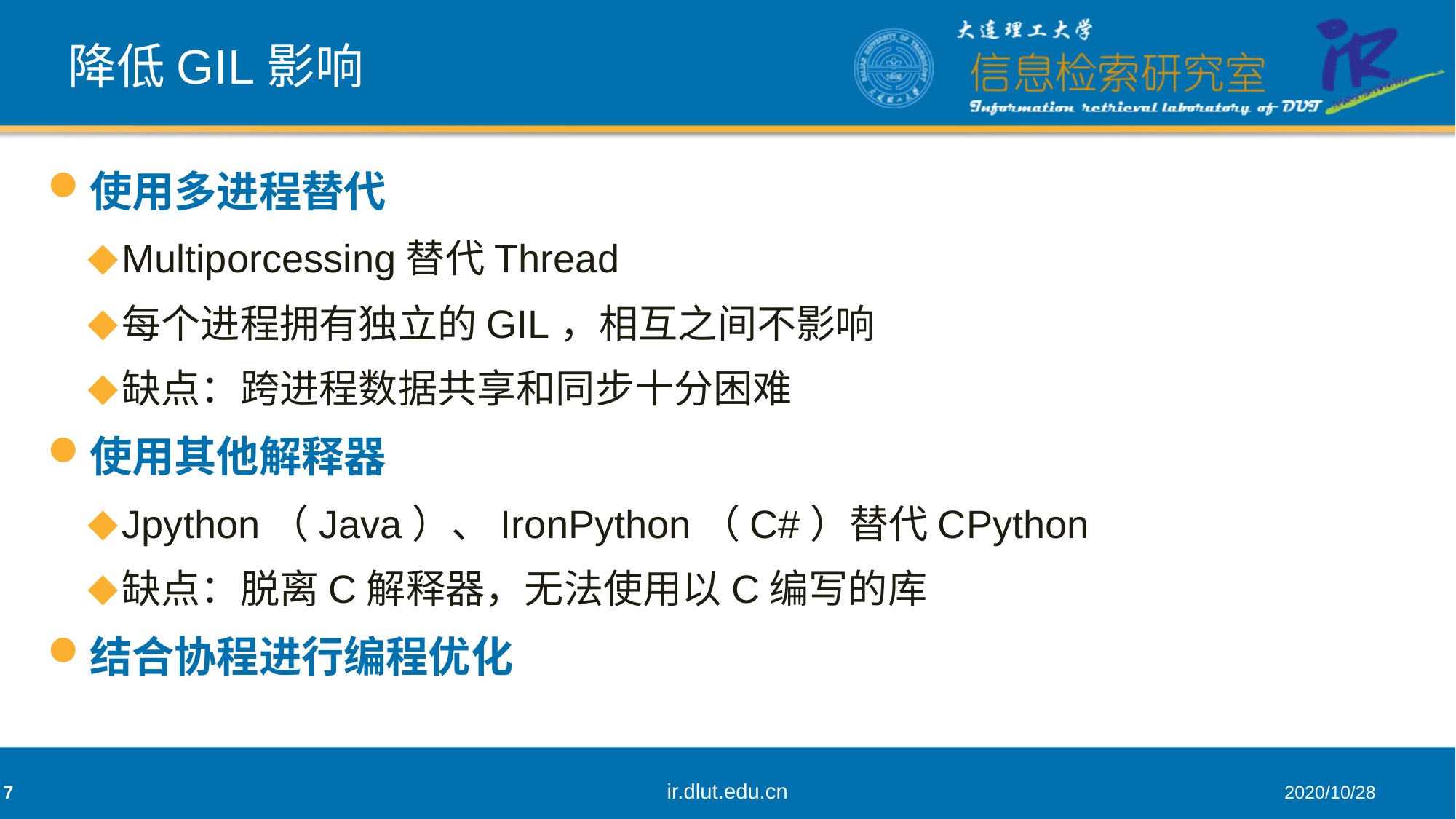

# 降低GIL影响
使用多进程替代
Multiporcessing替代Thread
每个进程拥有独立的GIL，相互之间不影响
缺点：跨进程数据共享和同步十分困难
使用其他解释器
Jpython（Java）、IronPython（C#）替代CPython
缺点：脱离C解释器，无法使用以C编写的库
结合协程进行编程优化